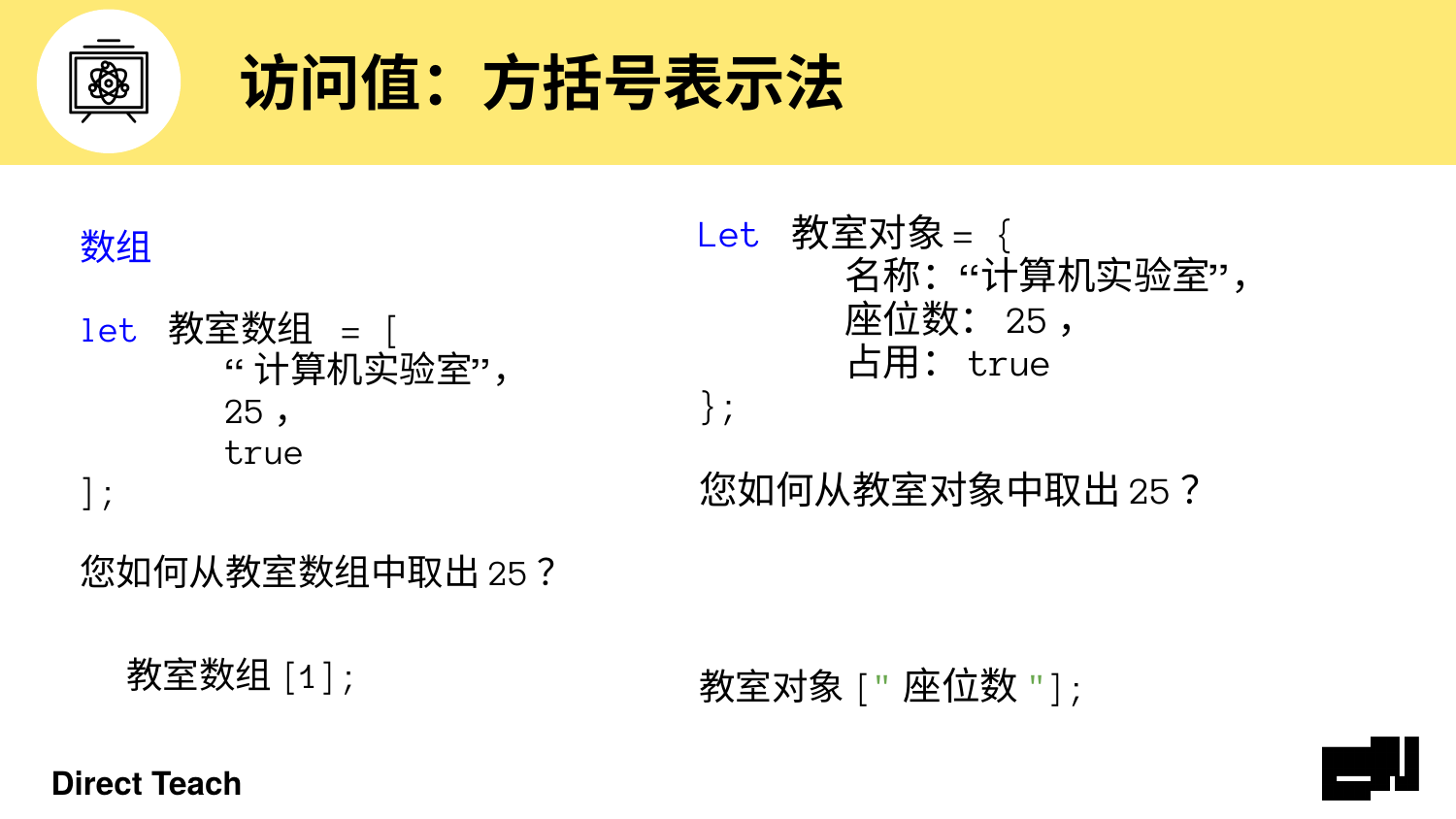

# 访问值：方括号表示法

Let 教室对象= {
	名称：“计算机实验室”，
	座位数：25，
	占用：true
};

您如何从教室对象中取出25？
数组

let 教室数组 = [
	“计算机实验室”，
	25，
	true
];

您如何从教室数组中取出25？
教室数组[1];
教室对象["座位数"];